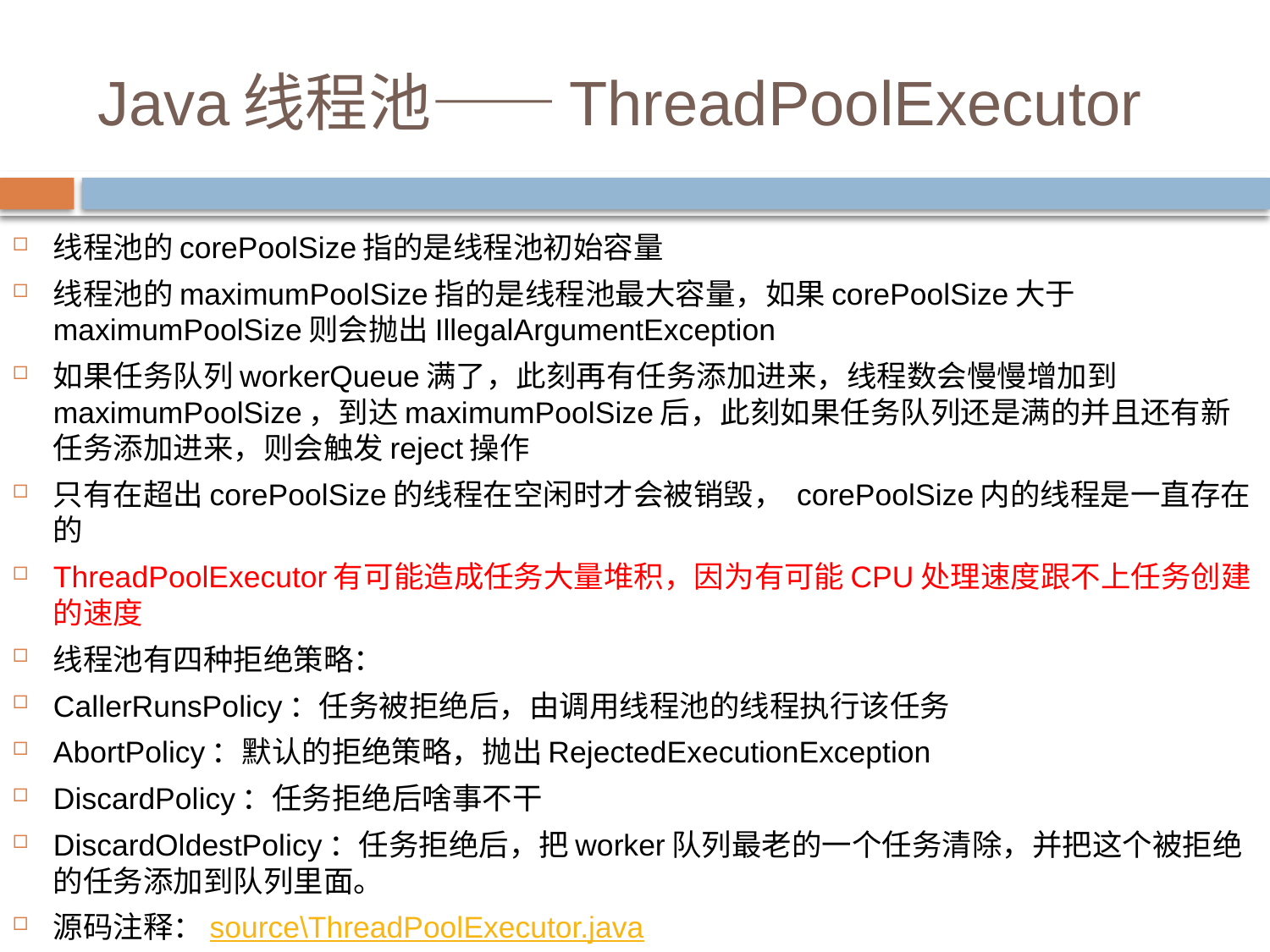

# Java线程池——ThreadPoolExecutor
线程池的corePoolSize指的是线程池初始容量
线程池的maximumPoolSize指的是线程池最大容量，如果corePoolSize大于 maximumPoolSize则会抛出IllegalArgumentException
如果任务队列workerQueue满了，此刻再有任务添加进来，线程数会慢慢增加到maximumPoolSize，到达maximumPoolSize后，此刻如果任务队列还是满的并且还有新任务添加进来，则会触发reject操作
只有在超出corePoolSize的线程在空闲时才会被销毁， corePoolSize内的线程是一直存在的
ThreadPoolExecutor有可能造成任务大量堆积，因为有可能CPU处理速度跟不上任务创建的速度
线程池有四种拒绝策略：
CallerRunsPolicy：任务被拒绝后，由调用线程池的线程执行该任务
AbortPolicy：默认的拒绝策略，抛出RejectedExecutionException
DiscardPolicy：任务拒绝后啥事不干
DiscardOldestPolicy：任务拒绝后，把worker队列最老的一个任务清除，并把这个被拒绝的任务添加到队列里面。
源码注释：source\ThreadPoolExecutor.java